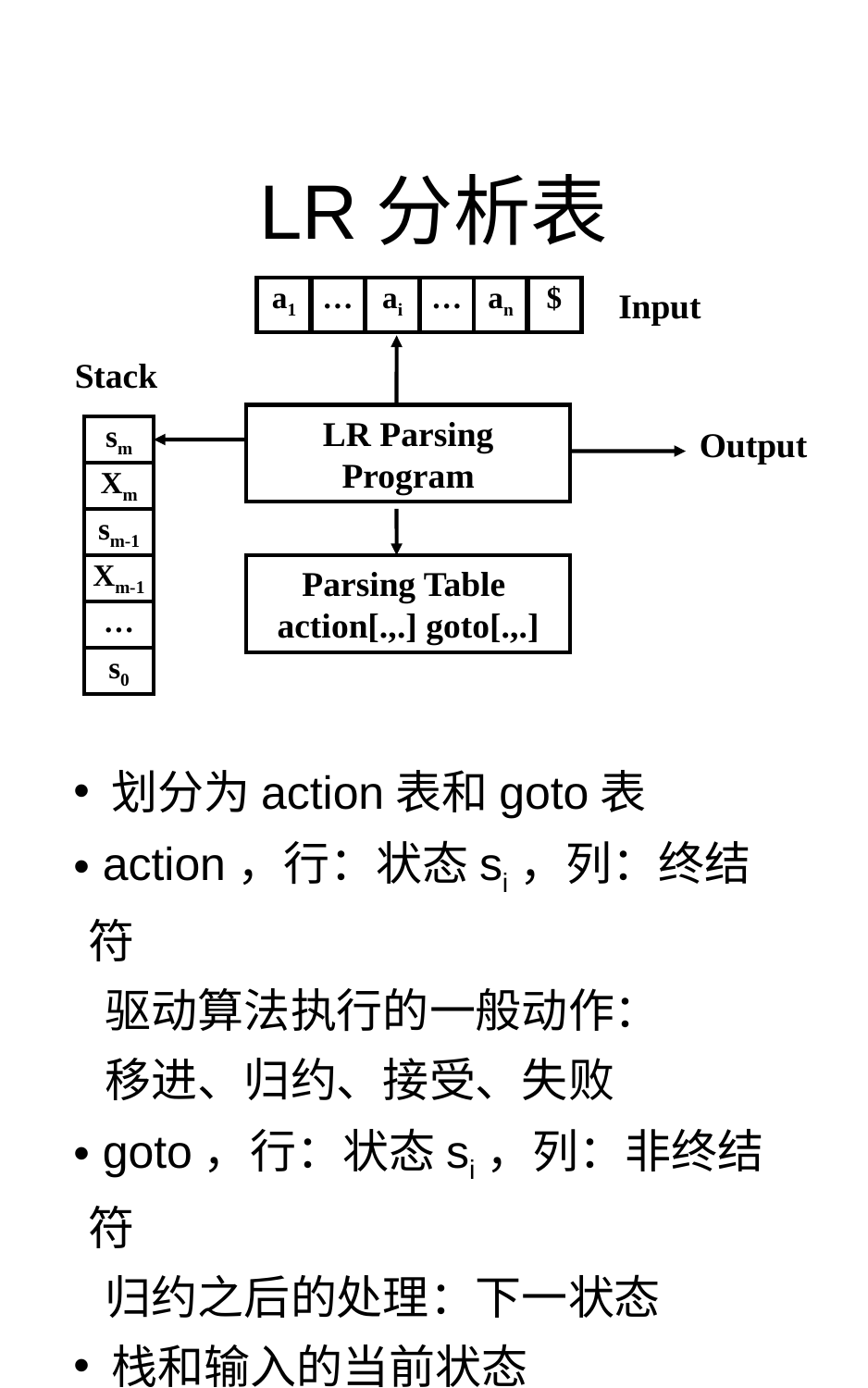

# LR分析表
a1
…
ai
…
an
$
Input

Stack
LR Parsing Program
sm
Output

Xm
sm-1

Xm-1
Parsing Table
action[.,.] goto[.,.]
…
s0
 划分为action表和goto表
 action，行：状态si，列：终结符
  驱动算法执行的一般动作：
  移进、归约、接受、失败
 goto，行：状态si，列：非终结符
  归约之后的处理：下一状态
 栈和输入的当前状态
称为configuration